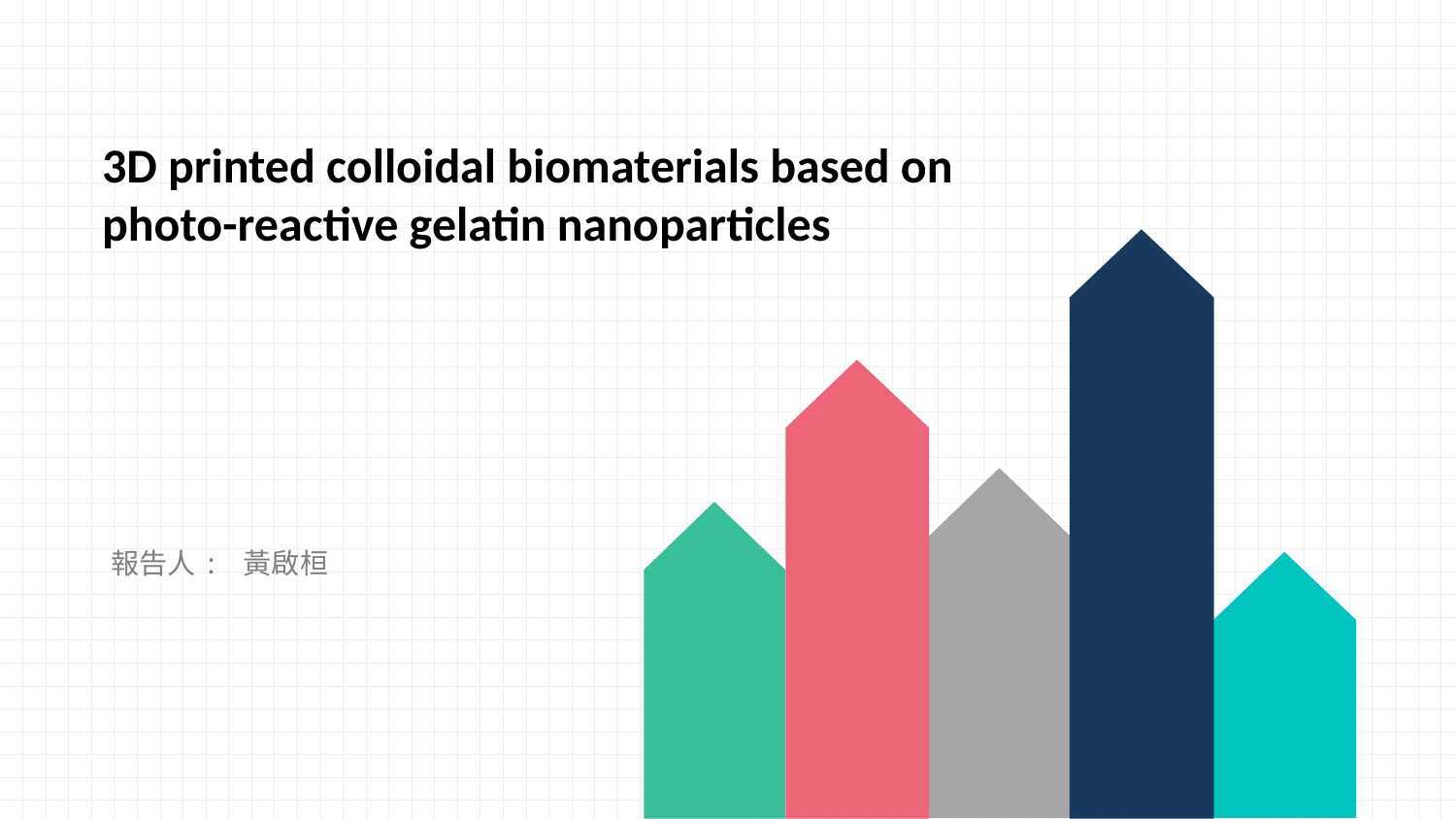

3D printed colloidal biomaterials based on photo-reactive gelatin nanoparticles

報告人: 黃啟桓